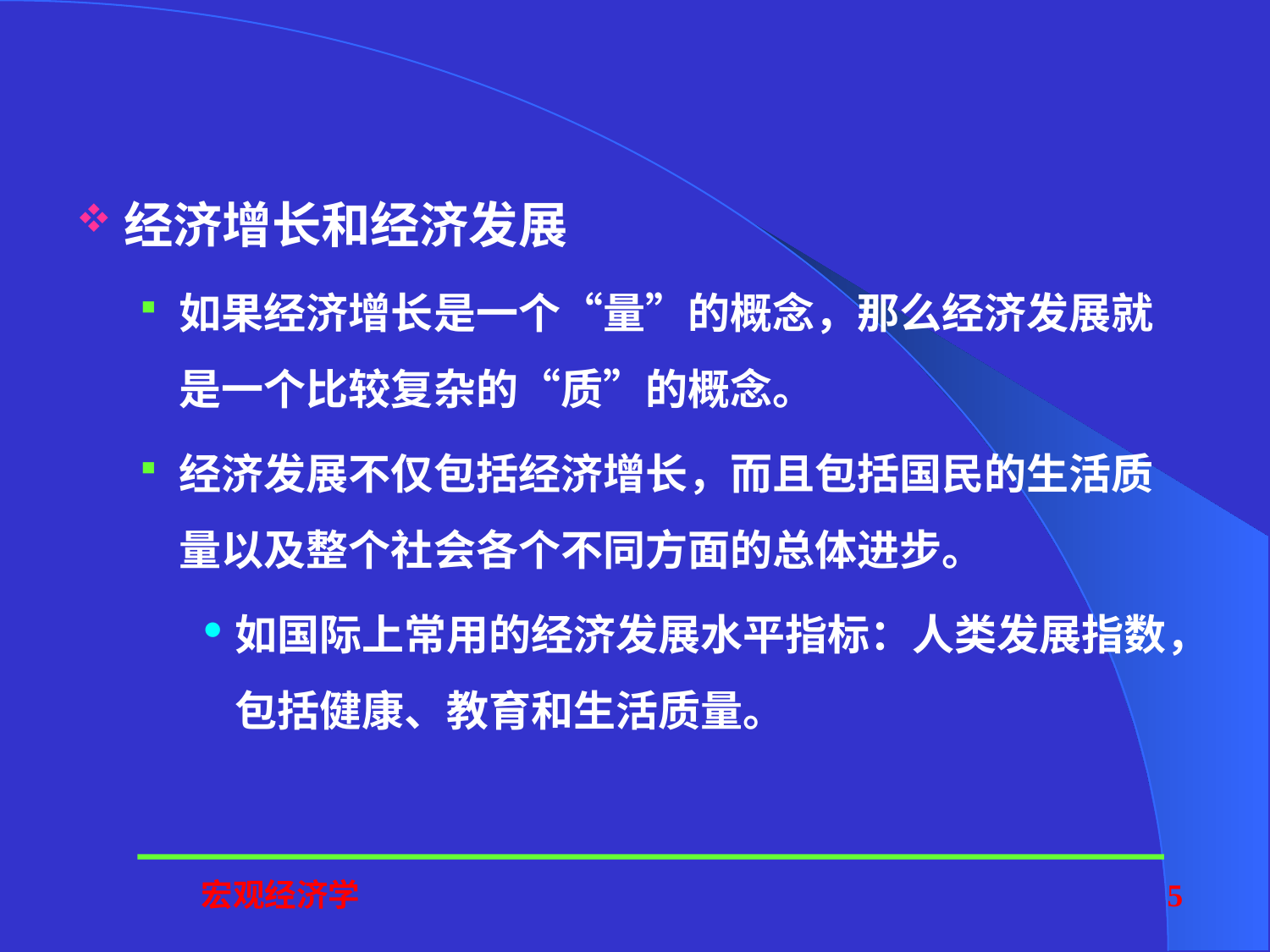

经济增长和经济发展
如果经济增长是一个“量”的概念，那么经济发展就是一个比较复杂的“质”的概念。
经济发展不仅包括经济增长，而且包括国民的生活质量以及整个社会各个不同方面的总体进步。
如国际上常用的经济发展水平指标：人类发展指数，包括健康、教育和生活质量。